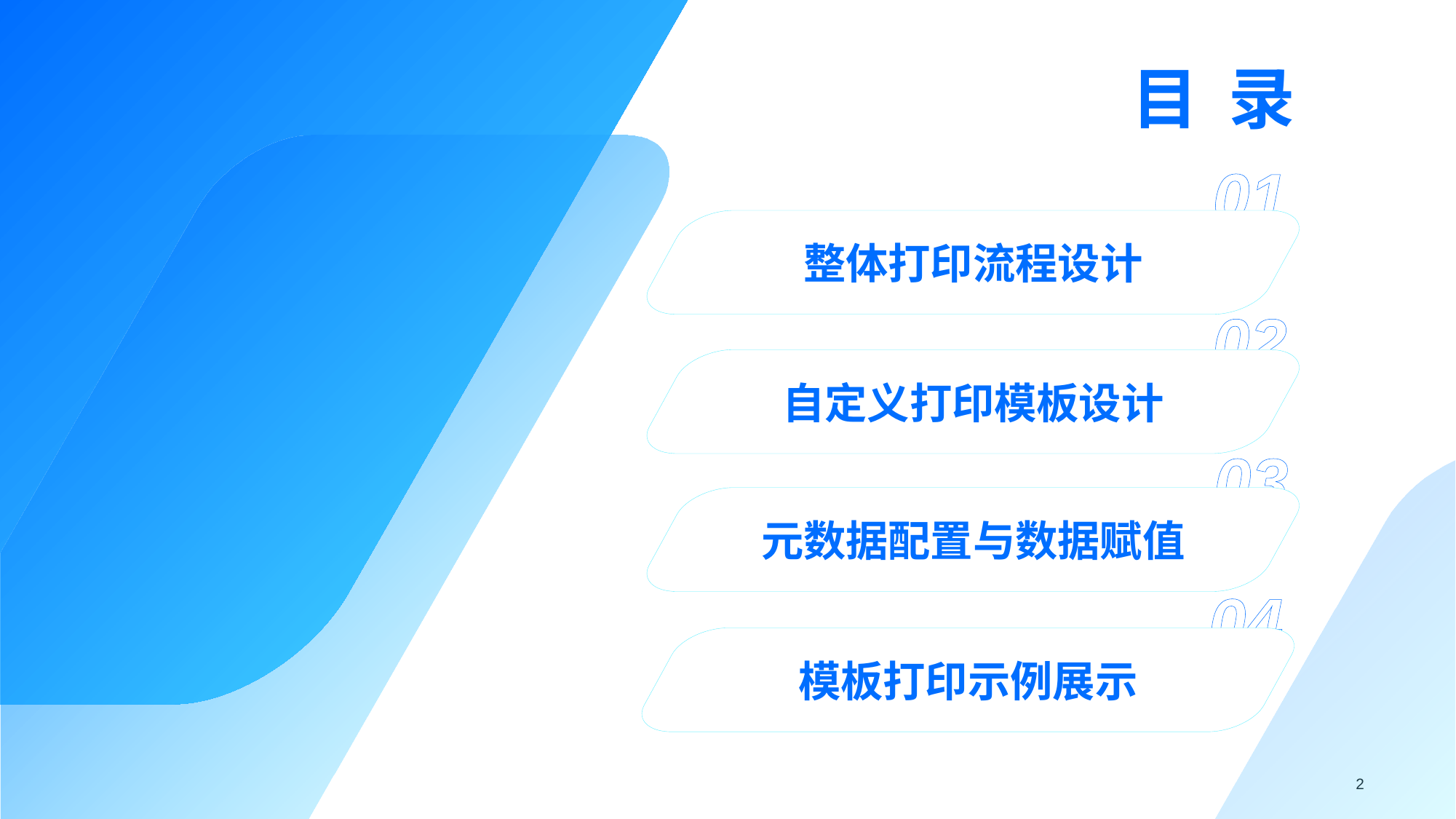

目  录
01
整体打印流程设计
02
自定义打印模板设计
03
元数据配置与数据赋值
04
模板打印示例展示
2